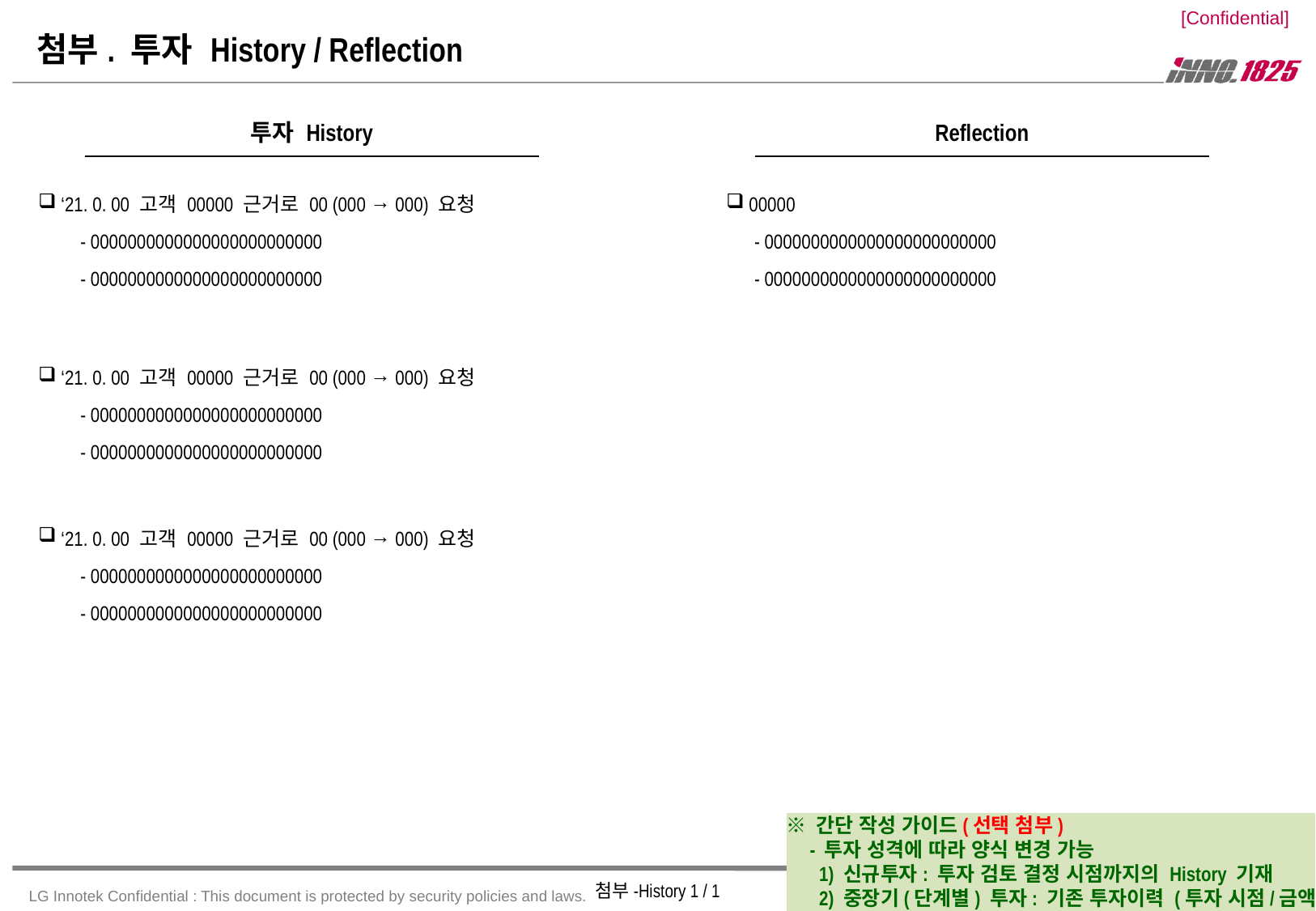

# 첨부. 투자 History / Reflection
투자 History
Reflection
 ‘21. 0. 00 고객 00000 근거로 00 (000 → 000) 요청
 00000
- 0000000000000000000000000
- 0000000000000000000000000
- 0000000000000000000000000
- 0000000000000000000000000
 ‘21. 0. 00 고객 00000 근거로 00 (000 → 000) 요청
- 0000000000000000000000000
- 0000000000000000000000000
 ‘21. 0. 00 고객 00000 근거로 00 (000 → 000) 요청
- 0000000000000000000000000
- 0000000000000000000000000
※ 간단 작성 가이드(선택 첨부)
     - 투자 성격에 따라 양식 변경 가능
       1) 신규투자: 투자 검토 결정 시점까지의 History 기재
       2) 중장기(단계별) 투자: 기존 투자이력 (투자 시점/금액 등) 기재
첨부-History 1 / 1